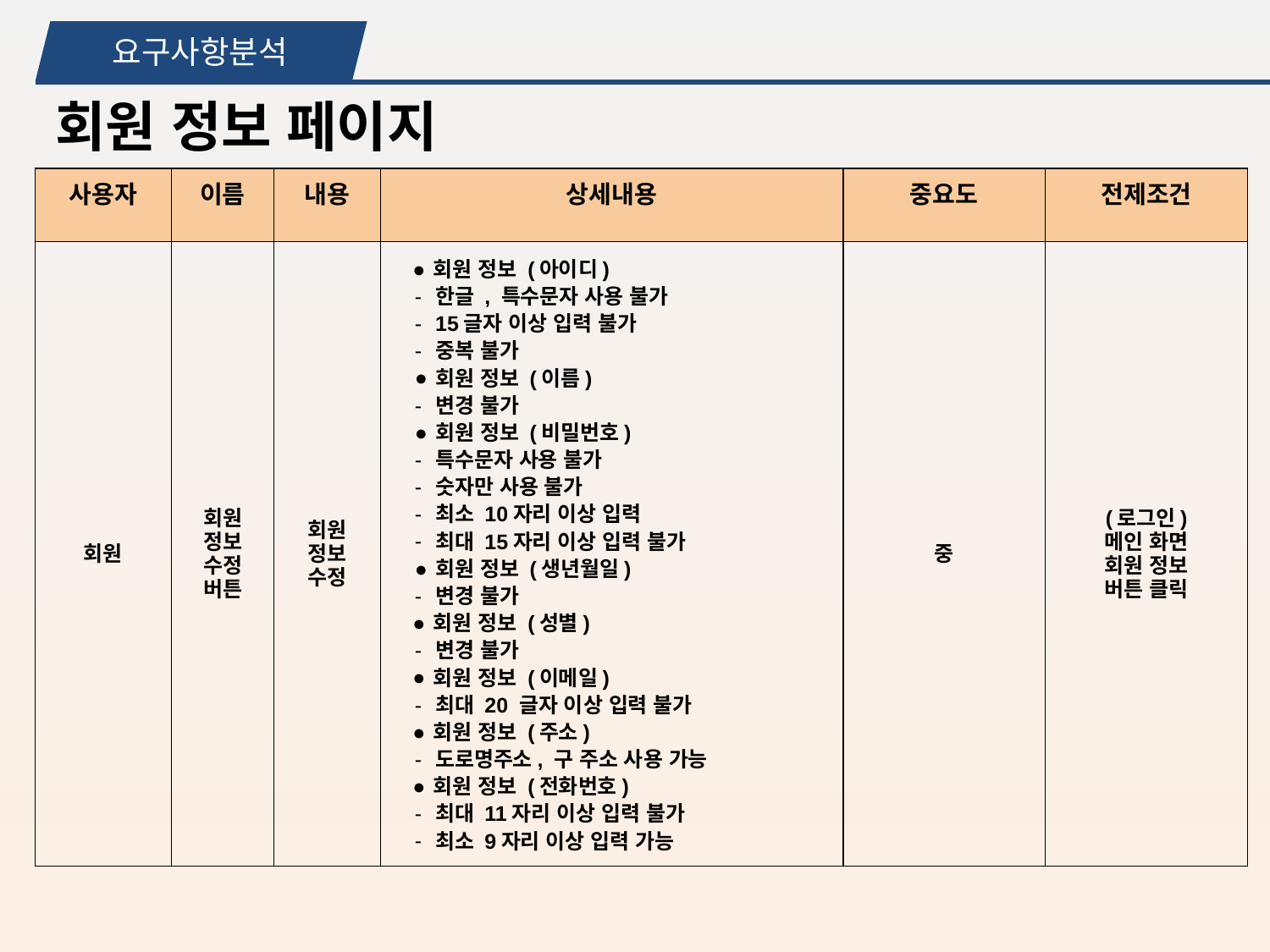

요구사항분석

회원 정보 페이지
| 사용자 | 이름 | 내용 | 상세내용 | 중요도 | 전제조건 |
| --- | --- | --- | --- | --- | --- |
| 회원 | 회원 정보 수정 버튼 | 회원 정보 수정 | 회원 정보 (아이디) 한글 , 특수문자 사용 불가 15글자 이상 입력 불가 중복 불가 회원 정보 (이름) 변경 불가 회원 정보 (비밀번호) 특수문자 사용 불가 숫자만 사용 불가 최소 10자리 이상 입력 최대 15자리 이상 입력 불가 회원 정보 (생년월일) 변경 불가 회원 정보 (성별) 변경 불가 회원 정보 (이메일) 최대 20 글자 이상 입력 불가 회원 정보 (주소) 도로명주소, 구 주소 사용 가능 회원 정보 (전화번호) 최대 11자리 이상 입력 불가 최소 9자리 이상 입력 가능 | 중 | (로그인) 메인 화면 회원 정보 버튼 클릭 |